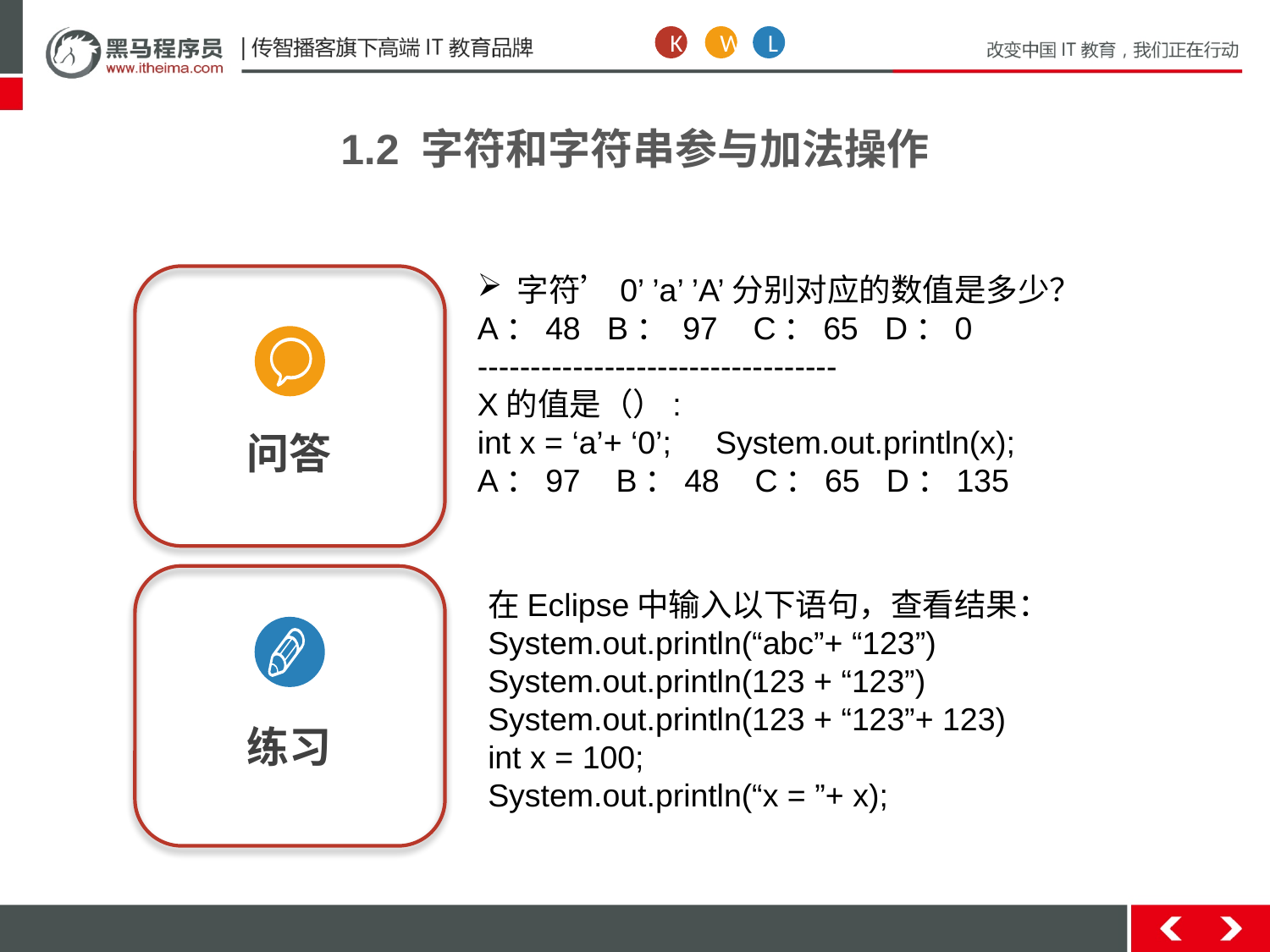

K
W
L
1.2 字符和字符串参与加法操作
字符’0’ ’a’ ’A’分别对应的数值是多少？
A：48   B： 97    C：65   D：0
----------------------------------
X的值是（）:
int x = ‘a’+ ‘0’;     System.out.println(x);
A：97    B：48    C：65   D：135

问答

练习
在Eclipse中输入以下语句，查看结果：
System.out.println(“abc”+ “123”)
System.out.println(123 + “123”)
System.out.println(123 + “123”+ 123)
int x = 100;
System.out.println(“x = ”+ x);